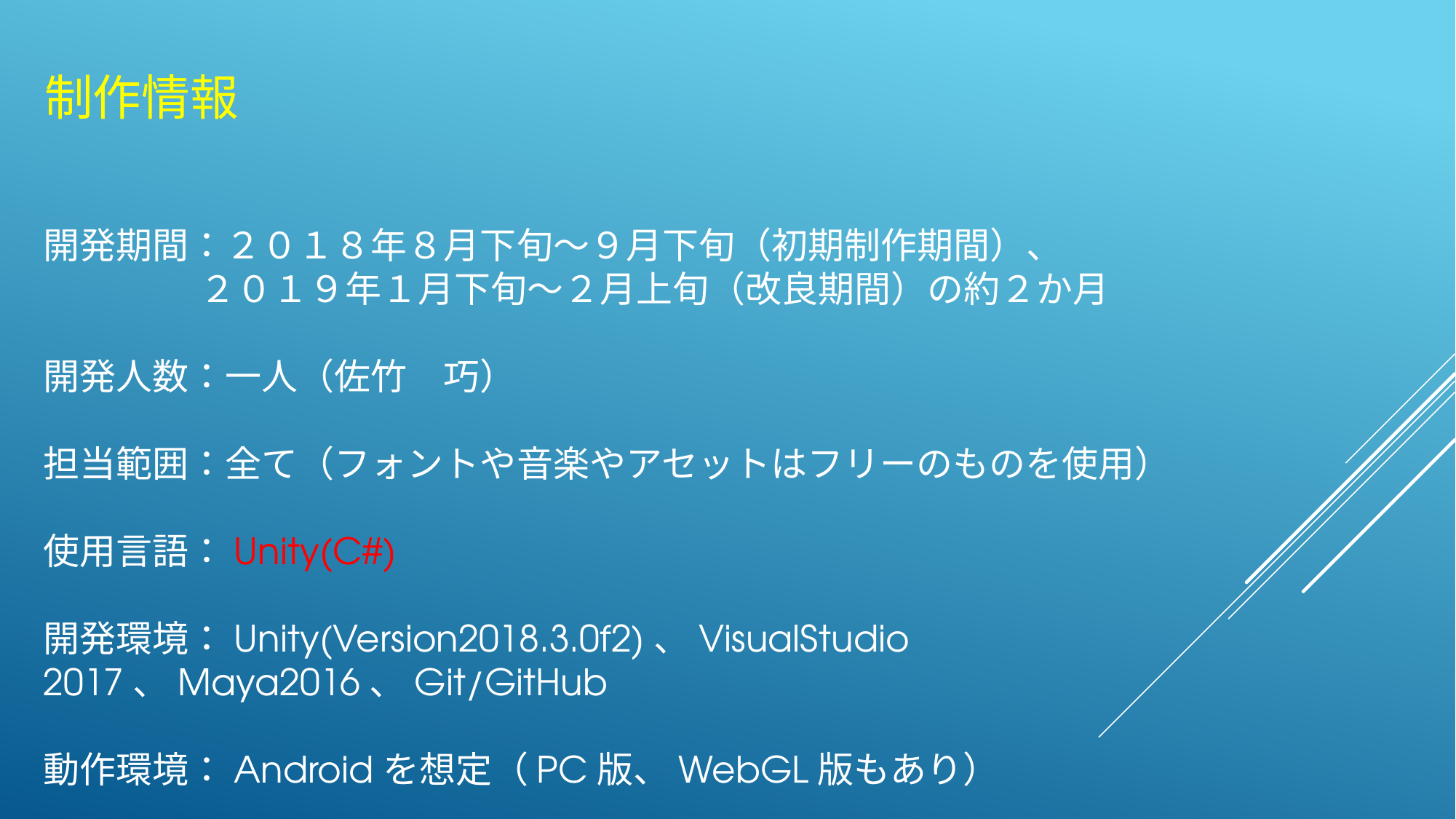

制作情報
開発期間：２０１８年８月下旬～９月下旬（初期制作期間）、
                  ２０１９年１月下旬～２月上旬（改良期間）の約２か月

開発人数：一人（佐竹　巧）

担当範囲：全て（フォントや音楽やアセットはフリーのものを使用）

使用言語：Unity(C#)

開発環境：Unity(Version2018.3.0f2)、VisualStudio 2017、Maya2016、Git/GitHub

動作環境：Androidを想定（PC版、WebGL版もあり）